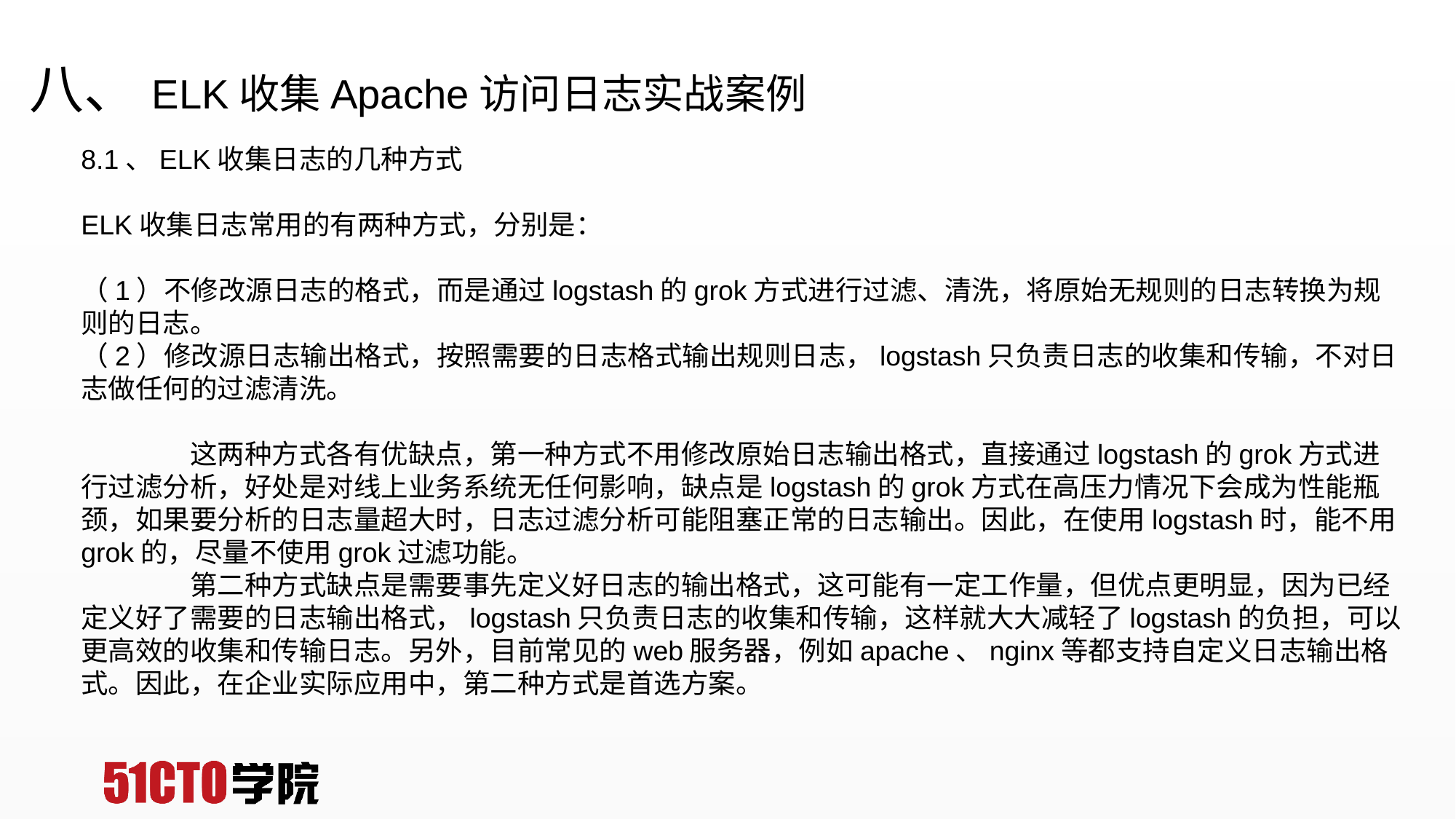

# 八、ELK收集Apache访问日志实战案例
8.1、ELK收集日志的几种方式

ELK收集日志常用的有两种方式，分别是：

（1）不修改源日志的格式，而是通过logstash的grok方式进行过滤、清洗，将原始无规则的日志转换为规则的日志。
（2）修改源日志输出格式，按照需要的日志格式输出规则日志，logstash只负责日志的收集和传输，不对日志做任何的过滤清洗。

	这两种方式各有优缺点，第一种方式不用修改原始日志输出格式，直接通过logstash的grok方式进行过滤分析，好处是对线上业务系统无任何影响，缺点是logstash的grok方式在高压力情况下会成为性能瓶颈，如果要分析的日志量超大时，日志过滤分析可能阻塞正常的日志输出。因此，在使用logstash时，能不用grok的，尽量不使用grok过滤功能。
	第二种方式缺点是需要事先定义好日志的输出格式，这可能有一定工作量，但优点更明显，因为已经定义好了需要的日志输出格式，logstash只负责日志的收集和传输，这样就大大减轻了logstash的负担，可以更高效的收集和传输日志。另外，目前常见的web服务器，例如apache、nginx等都支持自定义日志输出格式。因此，在企业实际应用中，第二种方式是首选方案。